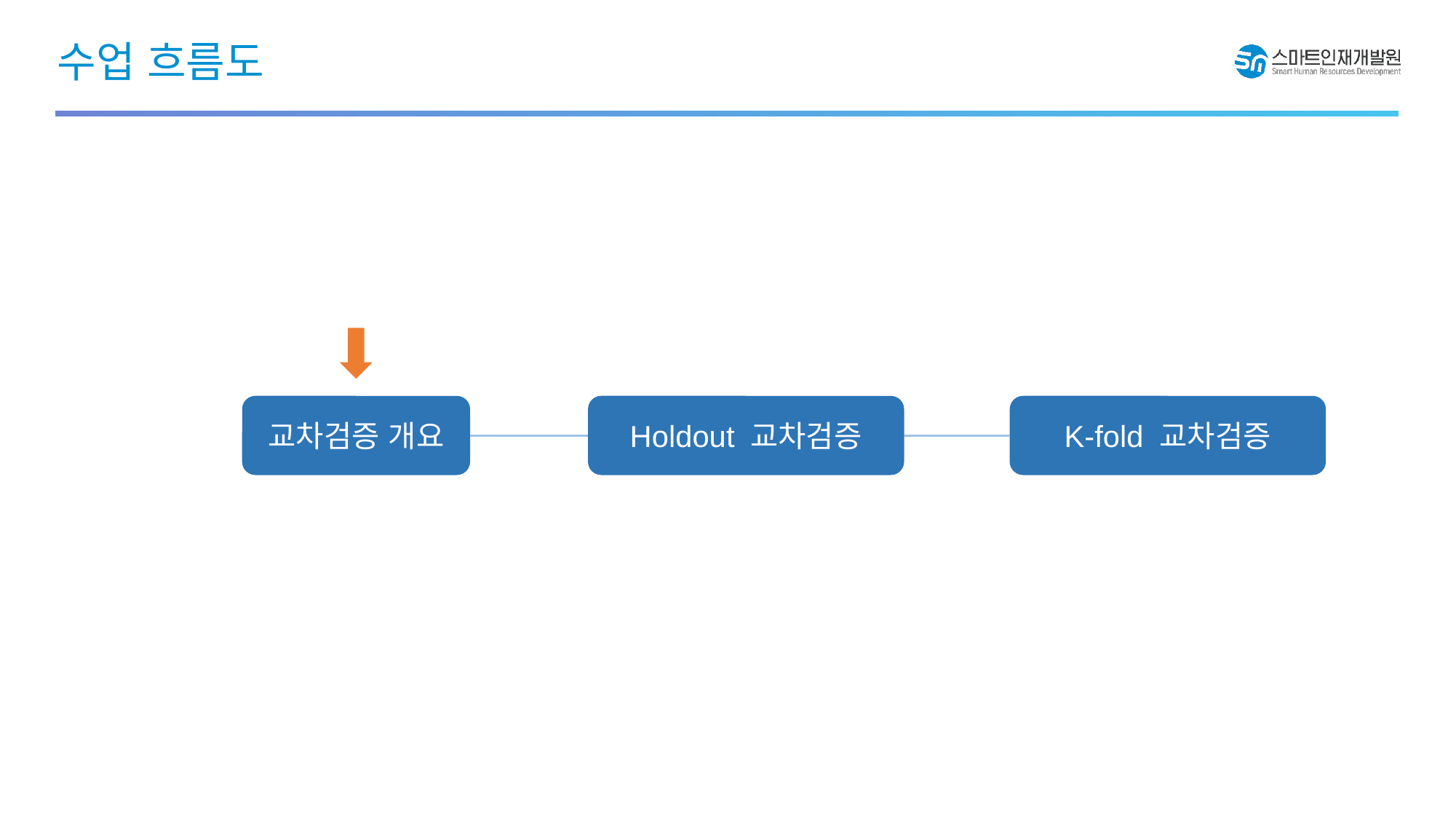

# 수업 흐름도

교차검증 개요
Holdout 교차검증
K-fold 교차검증